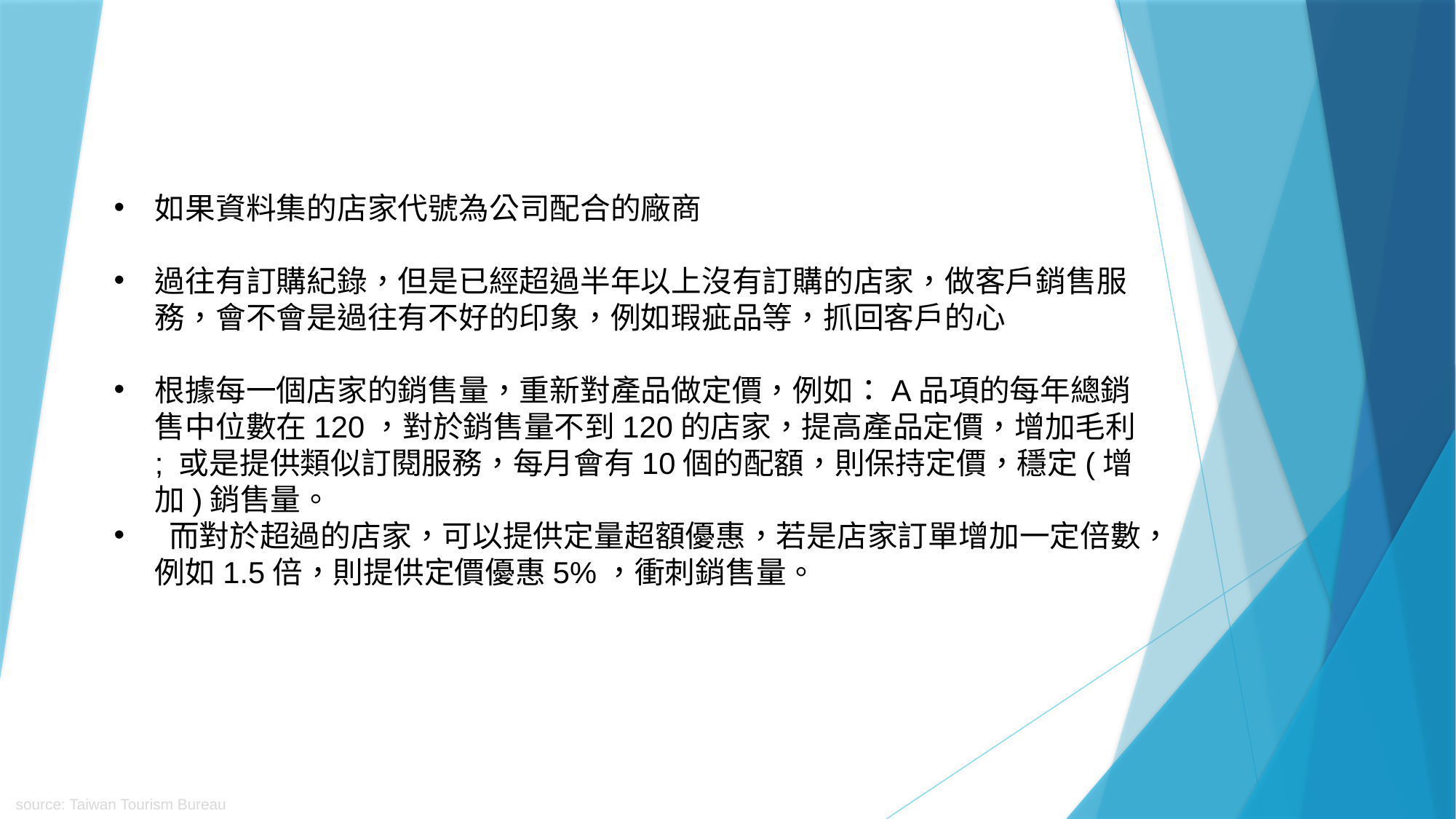

如果資料集的店家代號為公司配合的廠商

過往有訂購紀錄，但是已經超過半年以上沒有訂購的店家，做客戶銷售服務，會不會是過往有不好的印象，例如瑕疵品等，抓回客戶的心

根據每一個店家的銷售量，重新對產品做定價，例如：A品項的每年總銷售中位數在120，對於銷售量不到120的店家，提高產品定價，增加毛利 ; 或是提供類似訂閱服務，每月會有10個的配額，則保持定價，穩定(增加)銷售量。
 而對於超過的店家，可以提供定量超額優惠，若是店家訂單增加一定倍數，例如1.5倍，則提供定價優惠5%，衝刺銷售量。

source: Taiwan Tourism Bureau